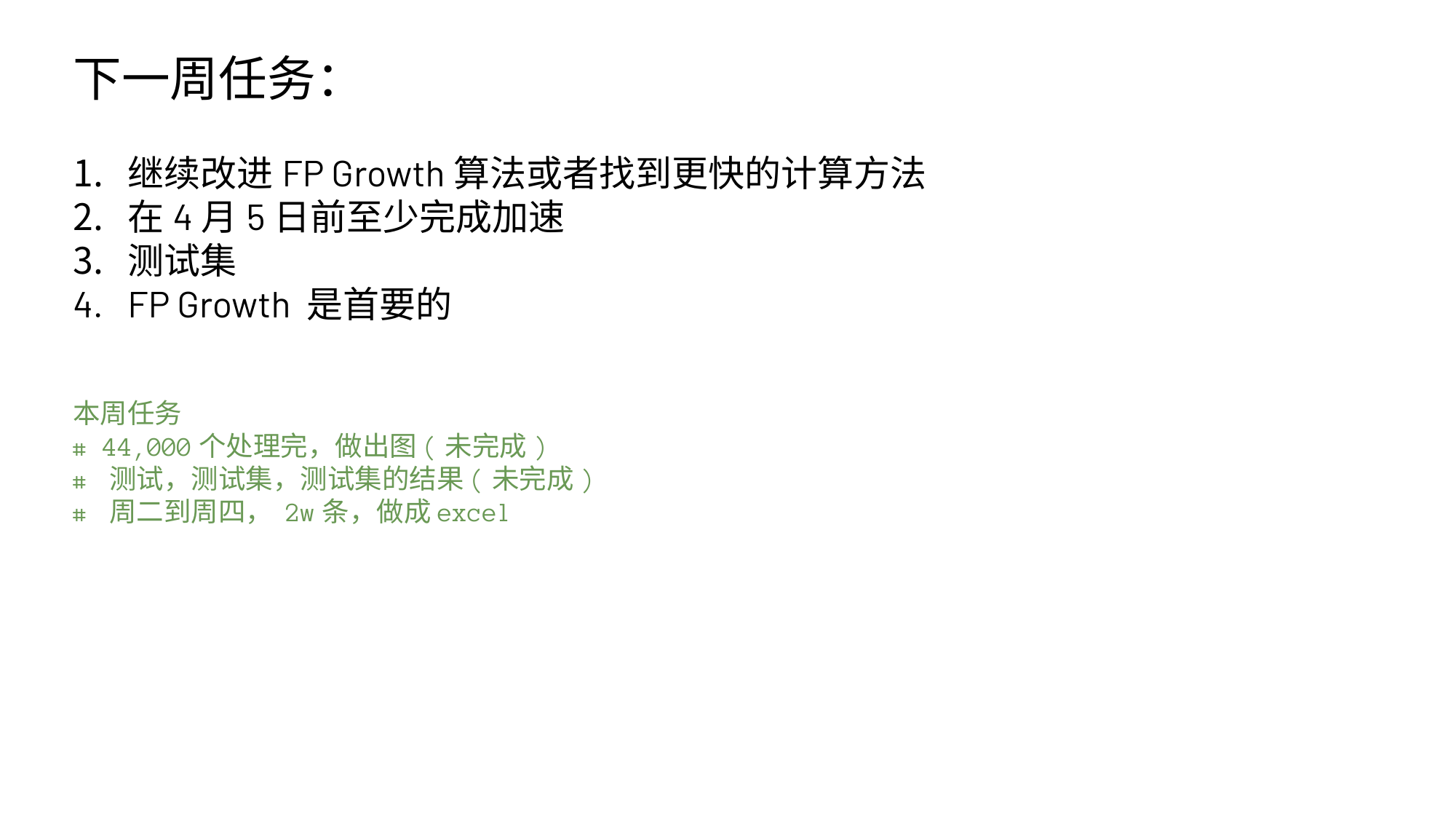

下一周任务：

继续改进FP Growth算法或者找到更快的计算方法
在4月5日前至少完成加速
测试集
FP Growth 是首要的
本周任务
# 44,000个处理完，做出图(未完成)
# 测试，测试集，测试集的结果(未完成)
# 周二到周四， 2w条，做成excel